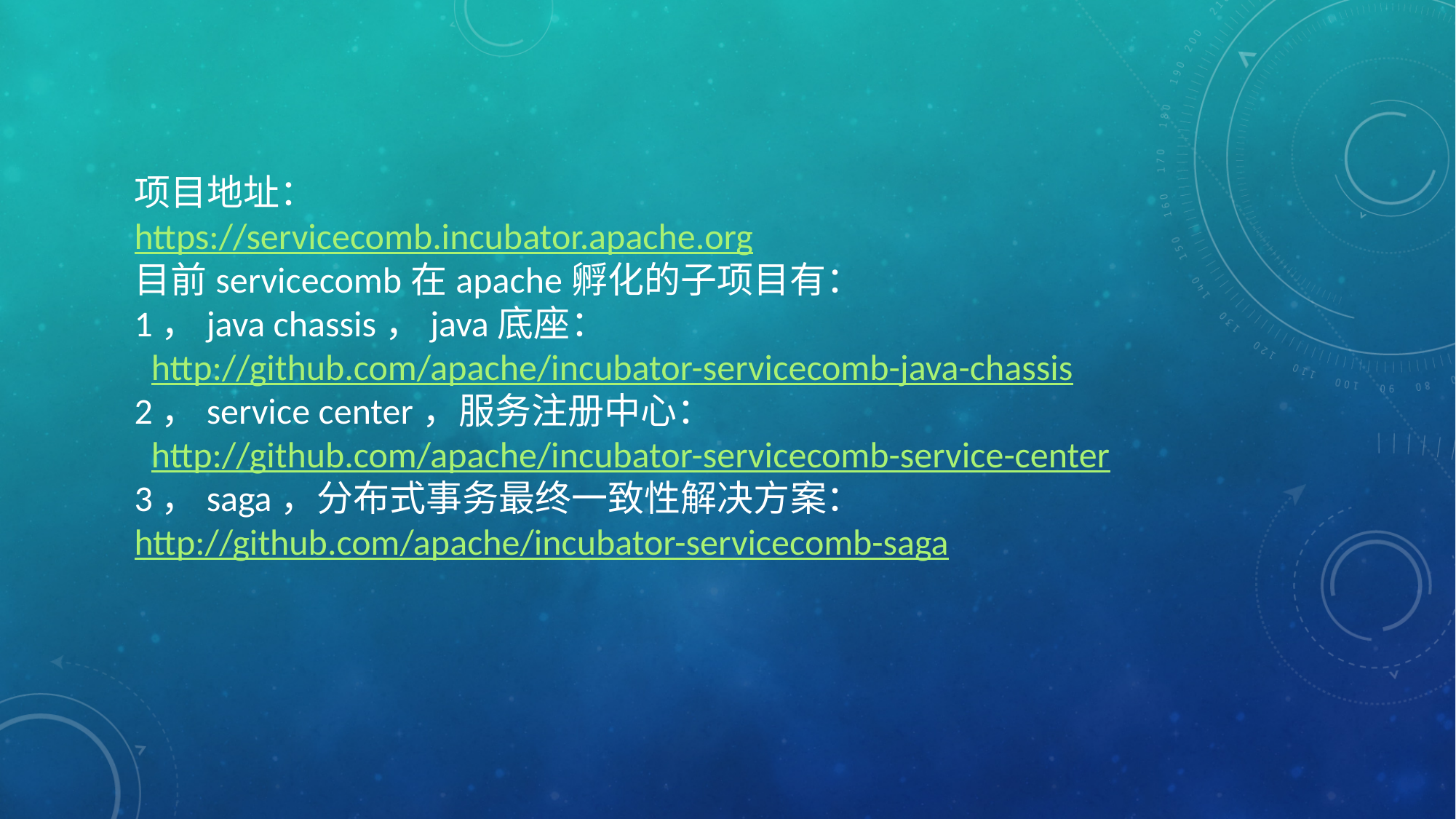

# 项目地址： https://servicecomb.incubator.apache.org 目前servicecomb在apache孵化的子项目有： 1，java chassis，java底座： http://github.com/apache/incubator-servicecomb-java-chassis 2，service center，服务注册中心： http://github.com/apache/incubator-servicecomb-service-center 3，saga，分布式事务最终一致性解决方案： http://github.com/apache/incubator-servicecomb-saga